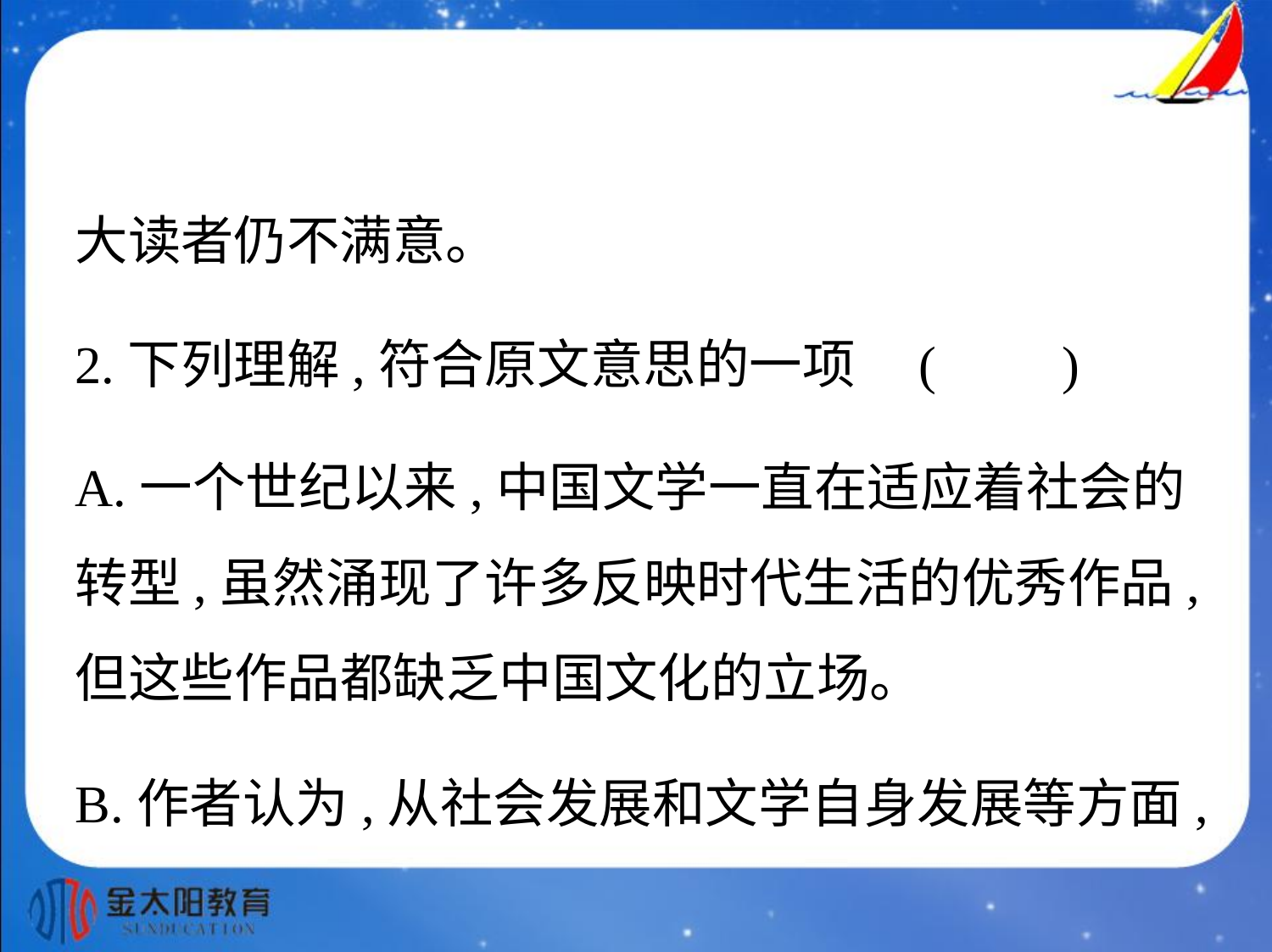

大读者仍不满意。
2.下列理解,符合原文意思的一项 (　    )
A.一个世纪以来,中国文学一直在适应着社会的
转型,虽然涌现了许多反映时代生活的优秀作品,
但这些作品都缺乏中国文化的立场。
B.作者认为,从社会发展和文学自身发展等方面,